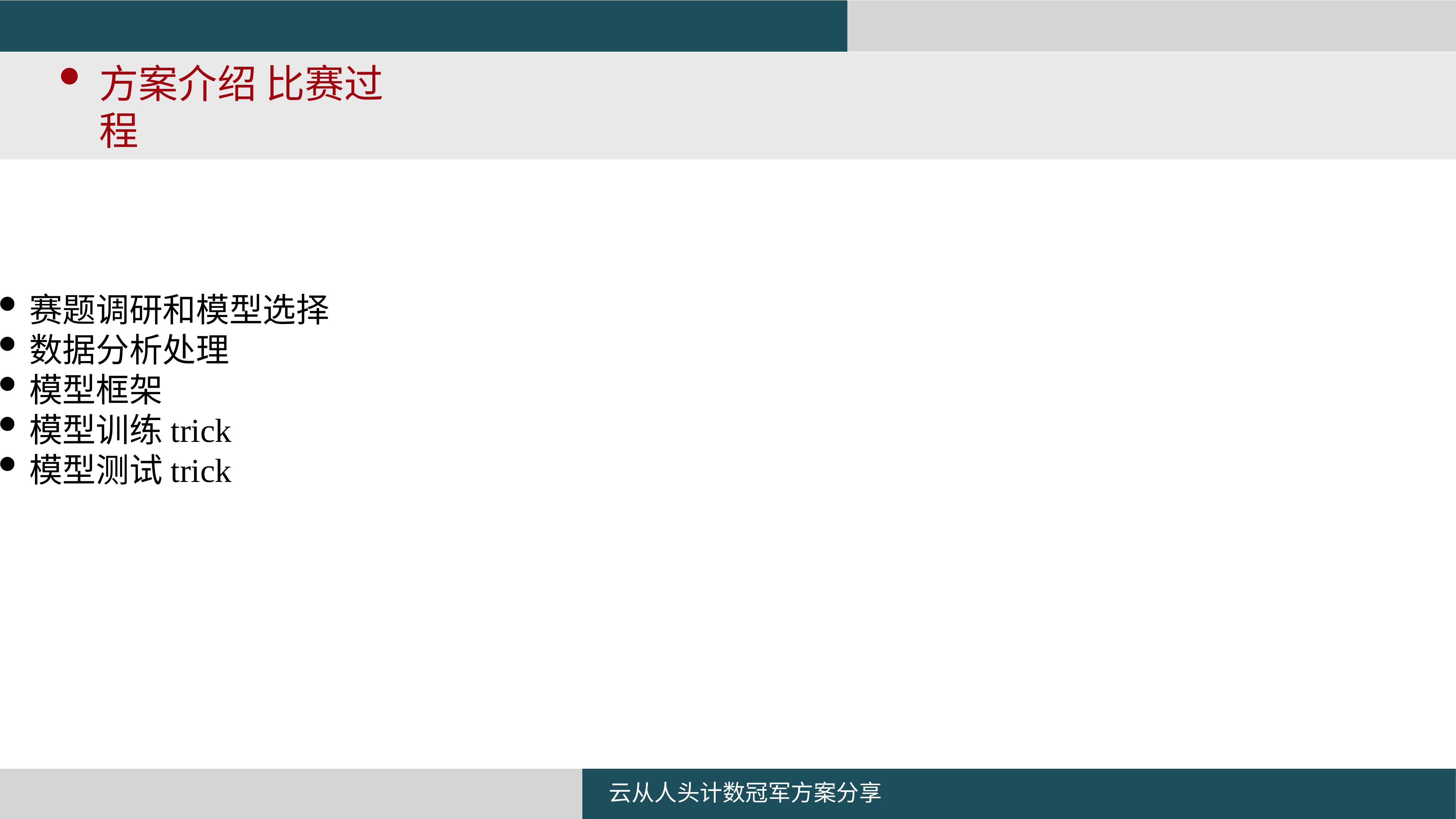

方案介绍 比赛过程

赛题调研和模型选择
数据分析处理
模型框架
模型训练trick
模型测试trick

云从人头计数冠军方案分享